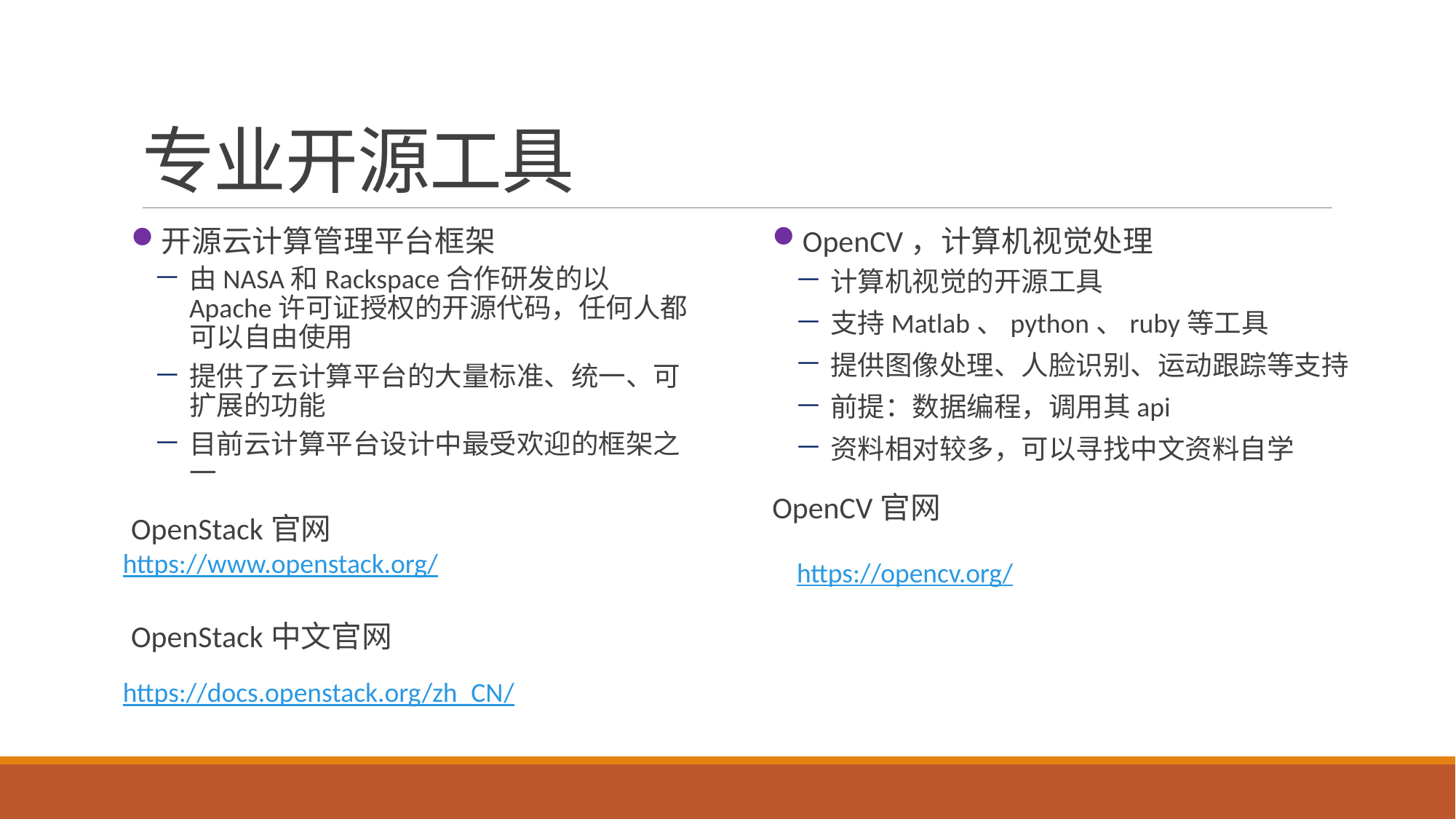

# 专业开源工具
OpenCV，计算机视觉处理
计算机视觉的开源工具
支持Matlab、python、ruby等工具
提供图像处理、人脸识别、运动跟踪等支持
前提：数据编程，调用其api
资料相对较多，可以寻找中文资料自学
OpenCV官网

开源云计算管理平台框架
由NASA和Rackspace合作研发的以Apache许可证授权的开源代码，任何人都可以自由使用
提供了云计算平台的大量标准、统一、可扩展的功能
目前云计算平台设计中最受欢迎的框架之一
OpenStack官网

OpenStack中文官网

https://www.openstack.org/
https://opencv.org/
https://docs.openstack.org/zh_CN/